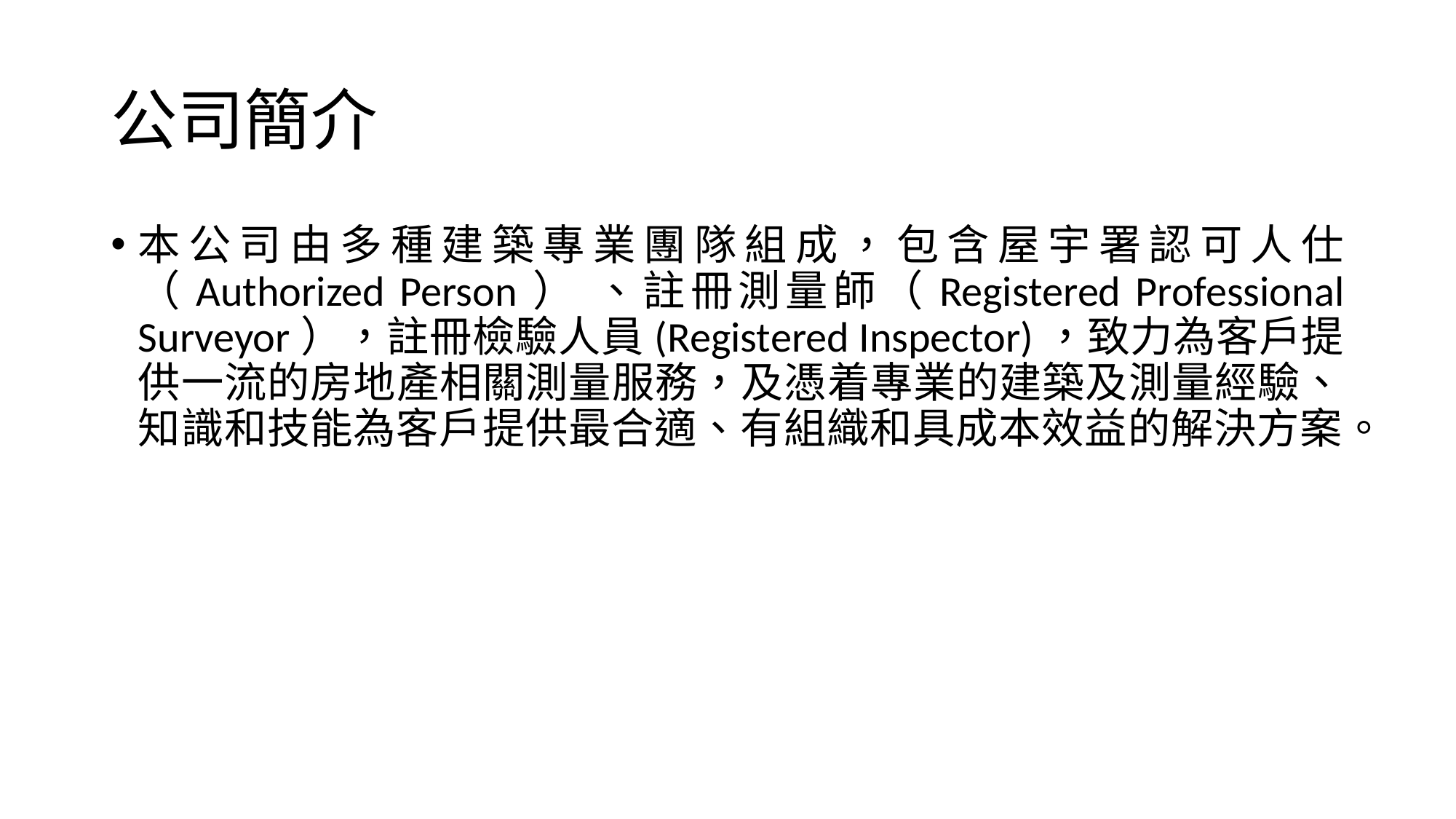

# 公司簡介
本公司由多種建築專業團隊組成，包含屋宇署認可人仕（Authorized Person） 、註冊測量師（Registered Professional Surveyor），註冊檢驗人員(Registered Inspector)，致力為客戶提供一流的房地產相關測量服務，及憑着專業的建築及測量經驗、知識和技能為客戶提供最合適、有組織和具成本效益的解決方案。